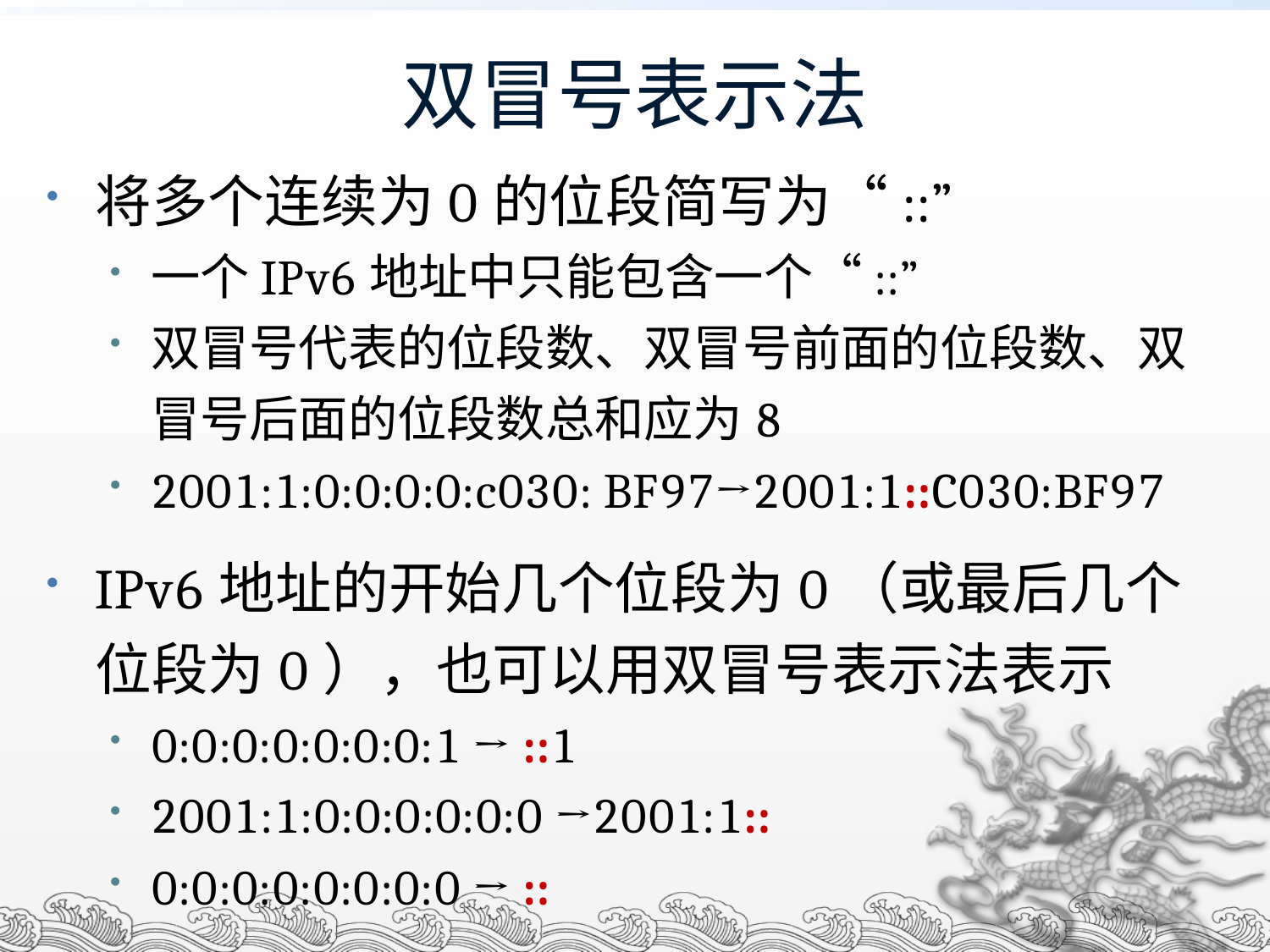

# 双冒号表示法
将多个连续为0的位段简写为“::”
一个IPv6地址中只能包含一个“::”
双冒号代表的位段数、双冒号前面的位段数、双冒号后面的位段数总和应为8
2001:1:0:0:0:0:c030: BF97→2001:1::C030:BF97
IPv6地址的开始几个位段为0（或最后几个位段为0），也可以用双冒号表示法表示
0:0:0:0:0:0:0:1 → ::1
2001:1:0:0:0:0:0:0 →2001:1::
0:0:0:0:0:0:0:0 → ::